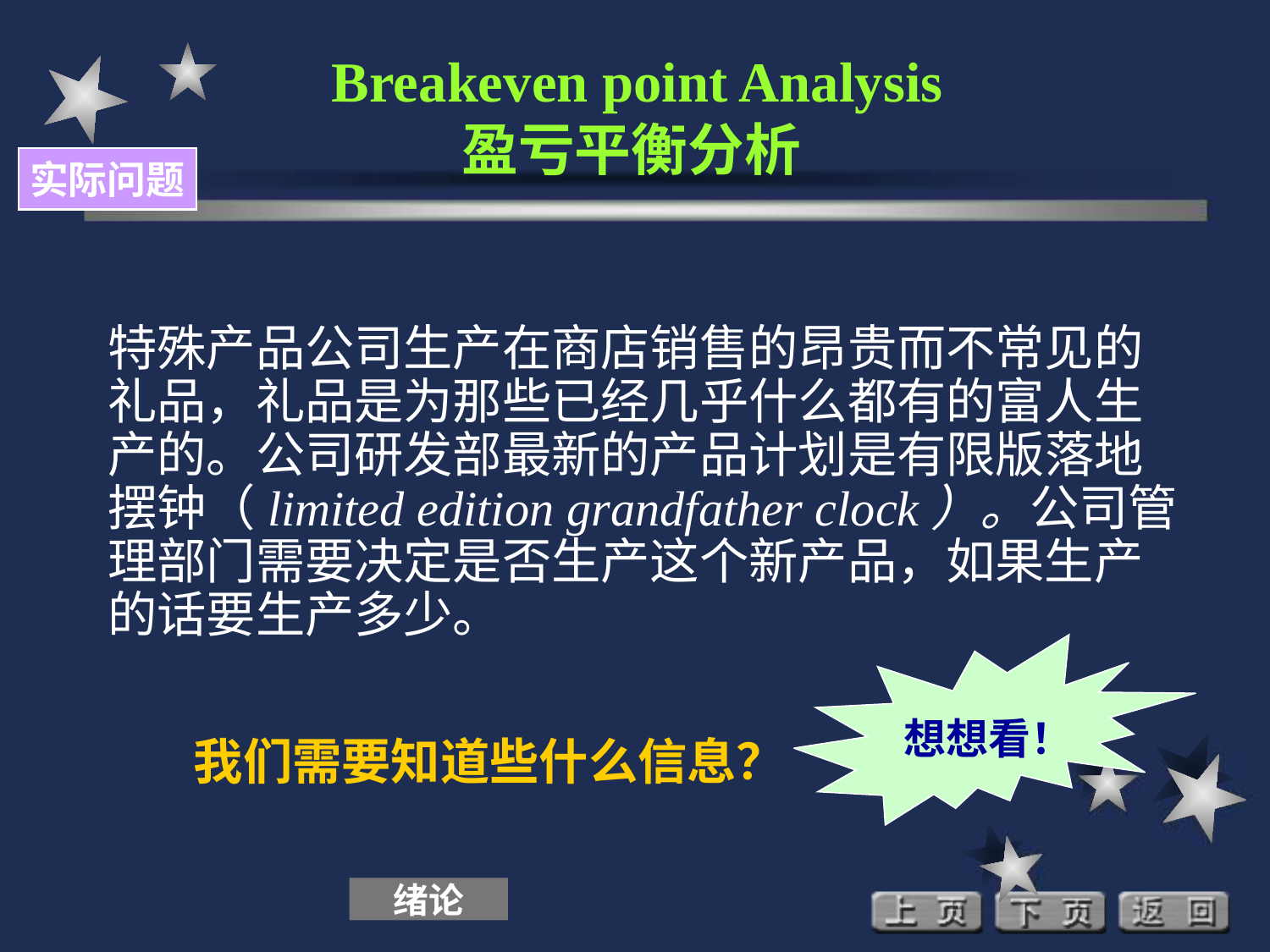

Breakeven point Analysis
盈亏平衡分析

实际问题
特殊产品公司生产在商店销售的昂贵而不常见的礼品，礼品是为那些已经几乎什么都有的富人生产的。公司研发部最新的产品计划是有限版落地摆钟（limited edition grand­father clock）。公司管理部门需要决定是否生产这个新产品，如果生产的话要生产多少。

想想看！
我们需要知道些什么信息？
绪论